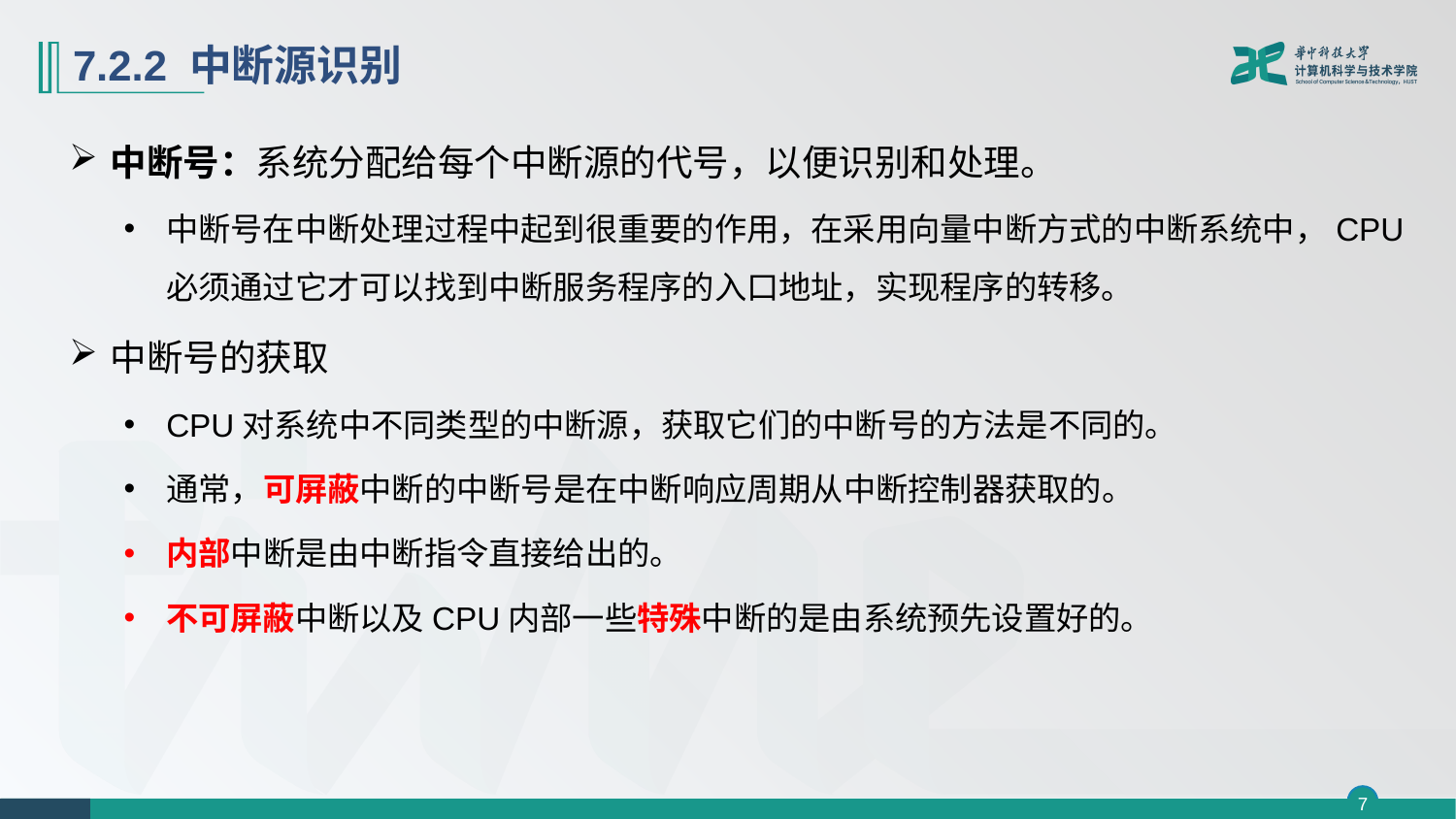

# 7.2.2 中断源识别
中断号：系统分配给每个中断源的代号，以便识别和处理。
中断号在中断处理过程中起到很重要的作用，在采用向量中断方式的中断系统中，CPU必须通过它才可以找到中断服务程序的入口地址，实现程序的转移。
中断号的获取
CPU对系统中不同类型的中断源，获取它们的中断号的方法是不同的。
通常，可屏蔽中断的中断号是在中断响应周期从中断控制器获取的。
内部中断是由中断指令直接给出的。
不可屏蔽中断以及CPU内部一些特殊中断的是由系统预先设置好的。